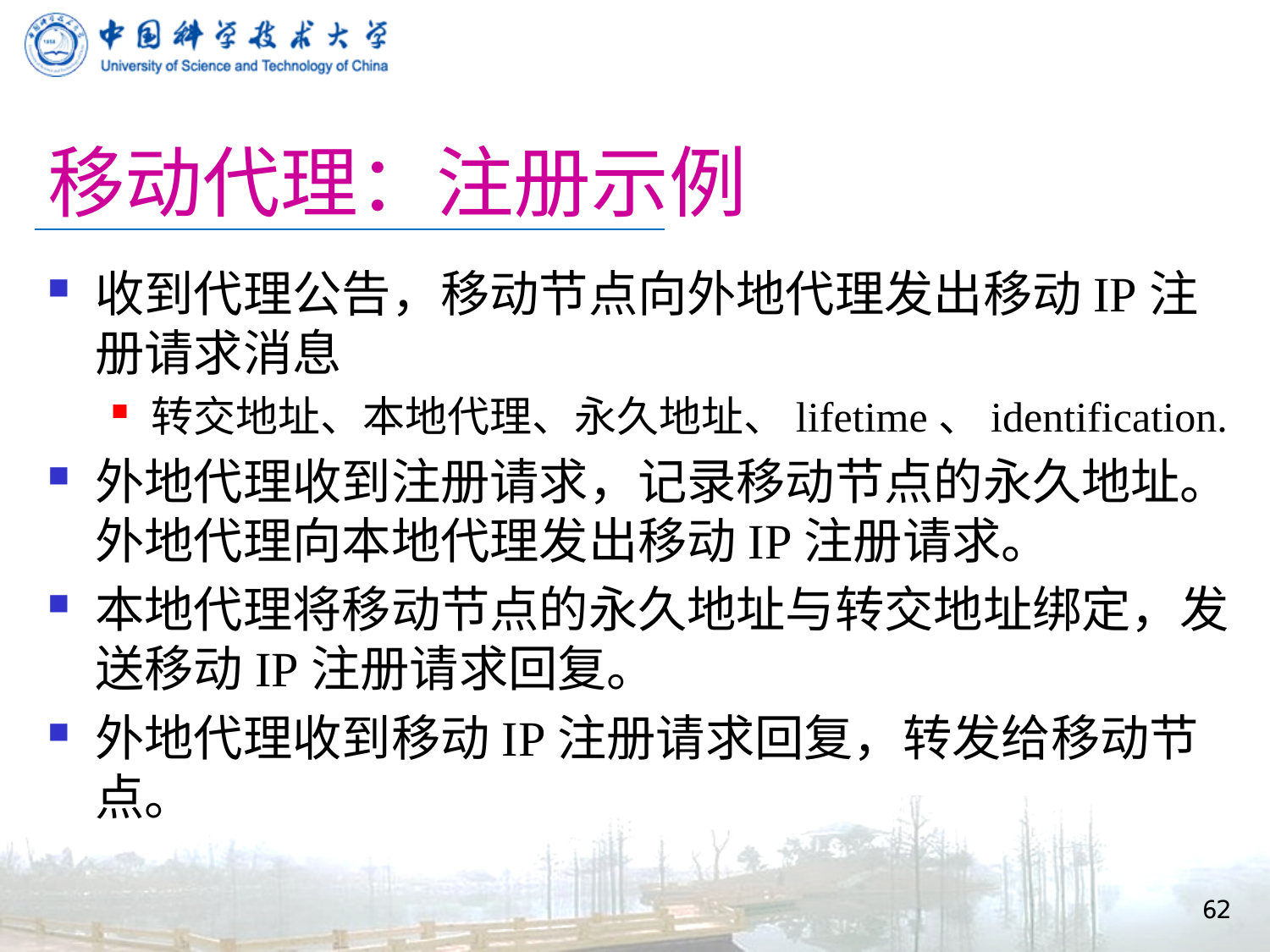

# 移动代理：注册示例
收到代理公告，移动节点向外地代理发出移动IP注册请求消息
转交地址、本地代理、永久地址、lifetime、identification.
外地代理收到注册请求，记录移动节点的永久地址。外地代理向本地代理发出移动IP注册请求。
本地代理将移动节点的永久地址与转交地址绑定，发送移动IP注册请求回复。
外地代理收到移动IP注册请求回复，转发给移动节点。
62